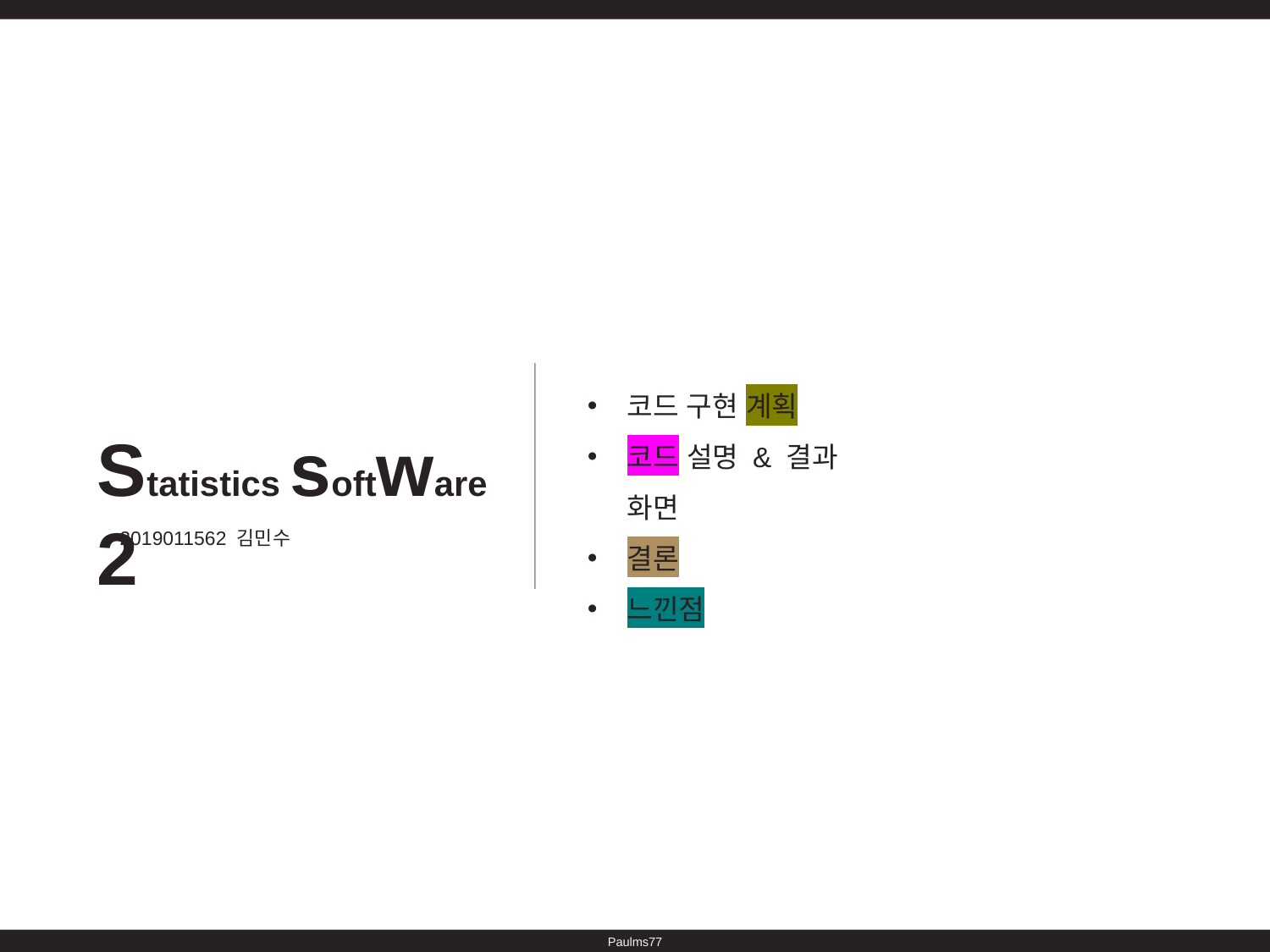

코드 구현 계획
코드 설명 & 결과 화면
결론
느낀점
Statistics software 2
2019011562 김민수
Paulms77